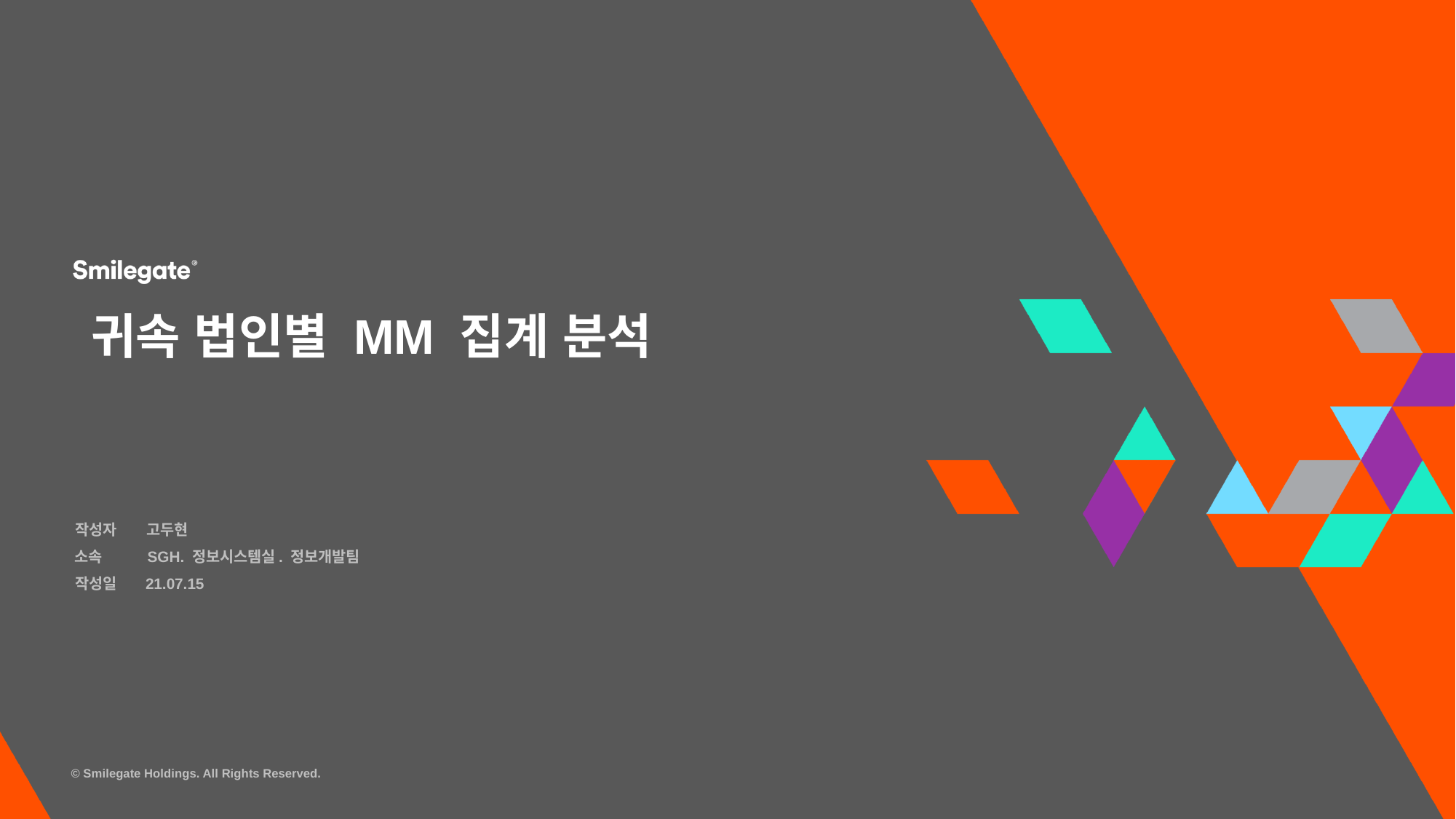

귀속 법인별 MM 집계 분석
고두현
작성자
SGH. 정보시스템실. 정보개발팀
소속
21.07.15
작성일